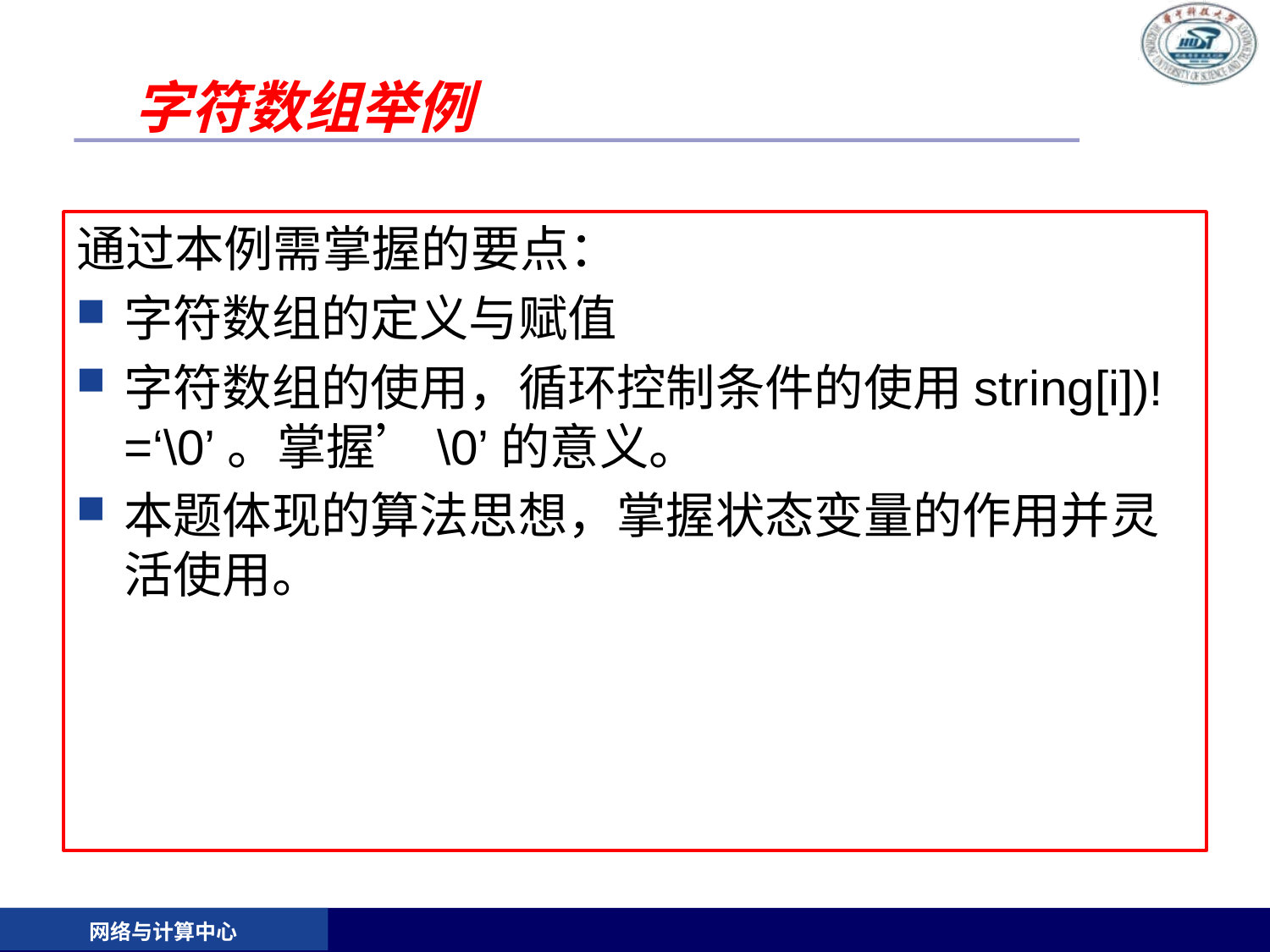

# 字符数组举例
通过本例需掌握的要点：
字符数组的定义与赋值
字符数组的使用，循环控制条件的使用string[i])!=‘\0’。掌握’\0’的意义。
本题体现的算法思想，掌握状态变量的作用并灵活使用。

网络与计算中心